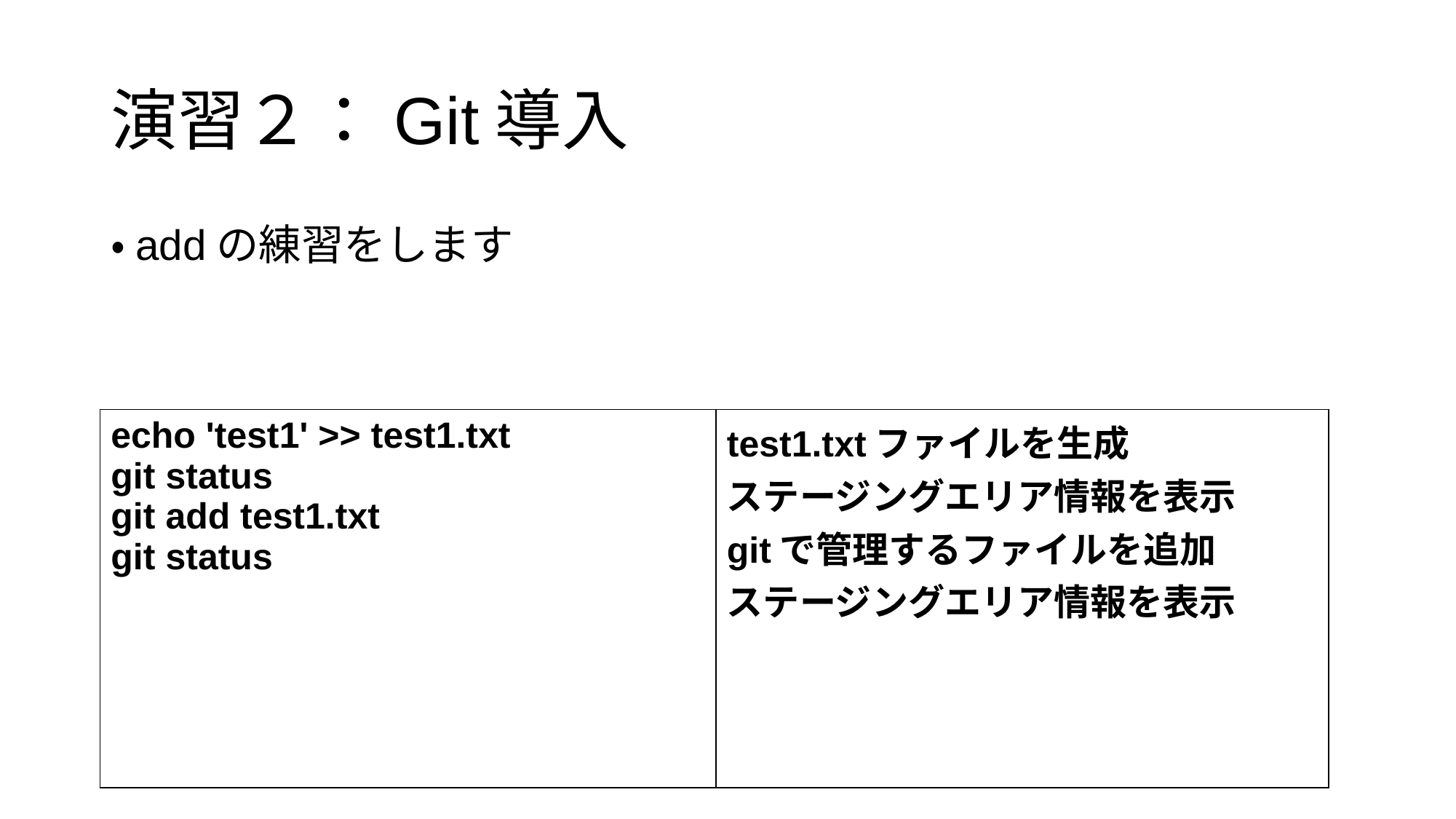

# 演習２：Git導入
・addの練習をします
| echo 'test1' >> test1.txt git status git add test1.txt git status | test1.txtファイルを生成 ステージングエリア情報を表示 gitで管理するファイルを追加 ステージングエリア情報を表示 |
| --- | --- |